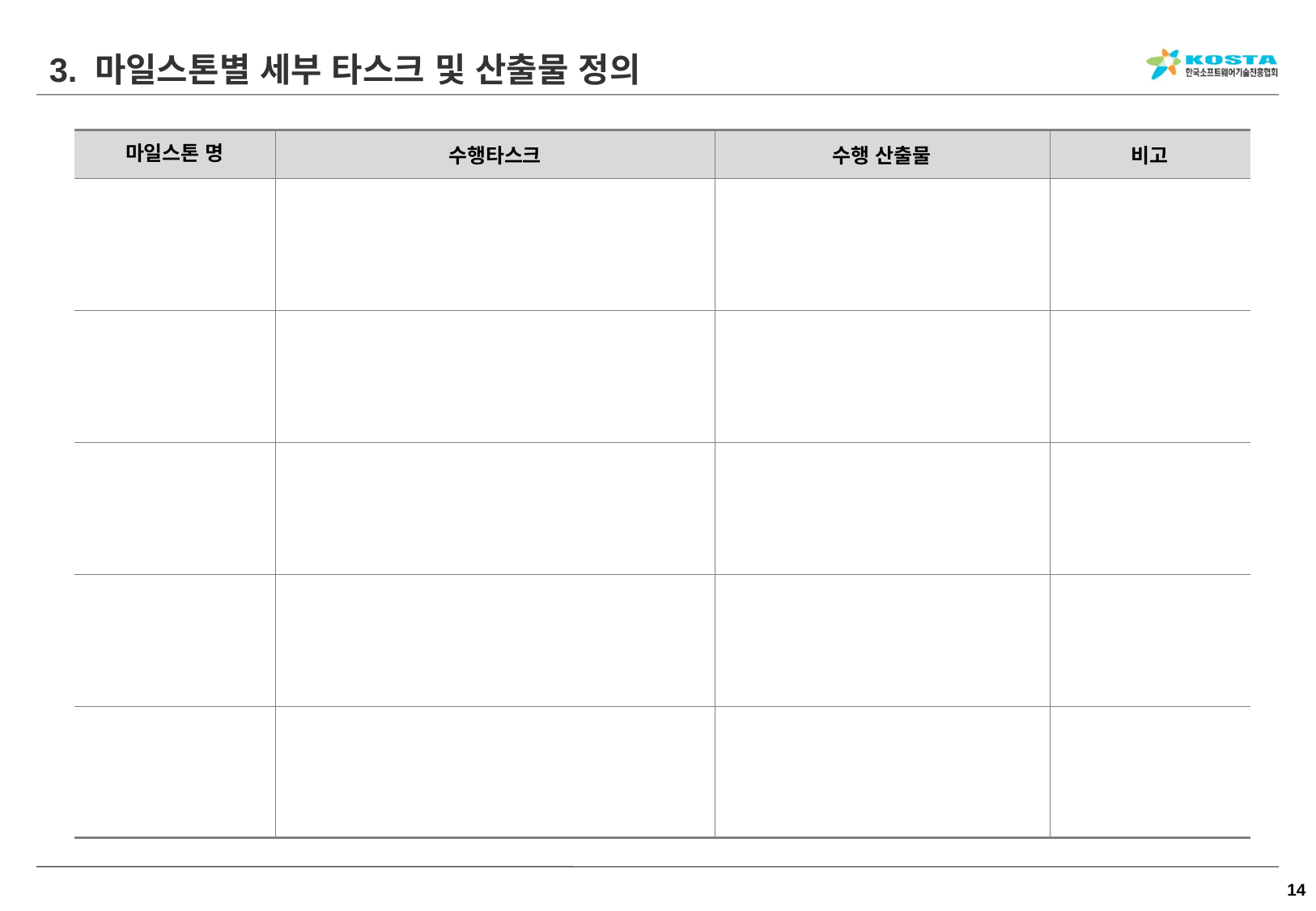

# 3. 마일스톤별 세부 타스크 및 산출물 정의
| 마일스톤 명 | 수행타스크 | 수행 산출물 | 비고 |
| --- | --- | --- | --- |
|  |  |  |  |
|  |  |  |  |
|  |  |  |  |
|  |  |  |  |
|  |  |  |  |